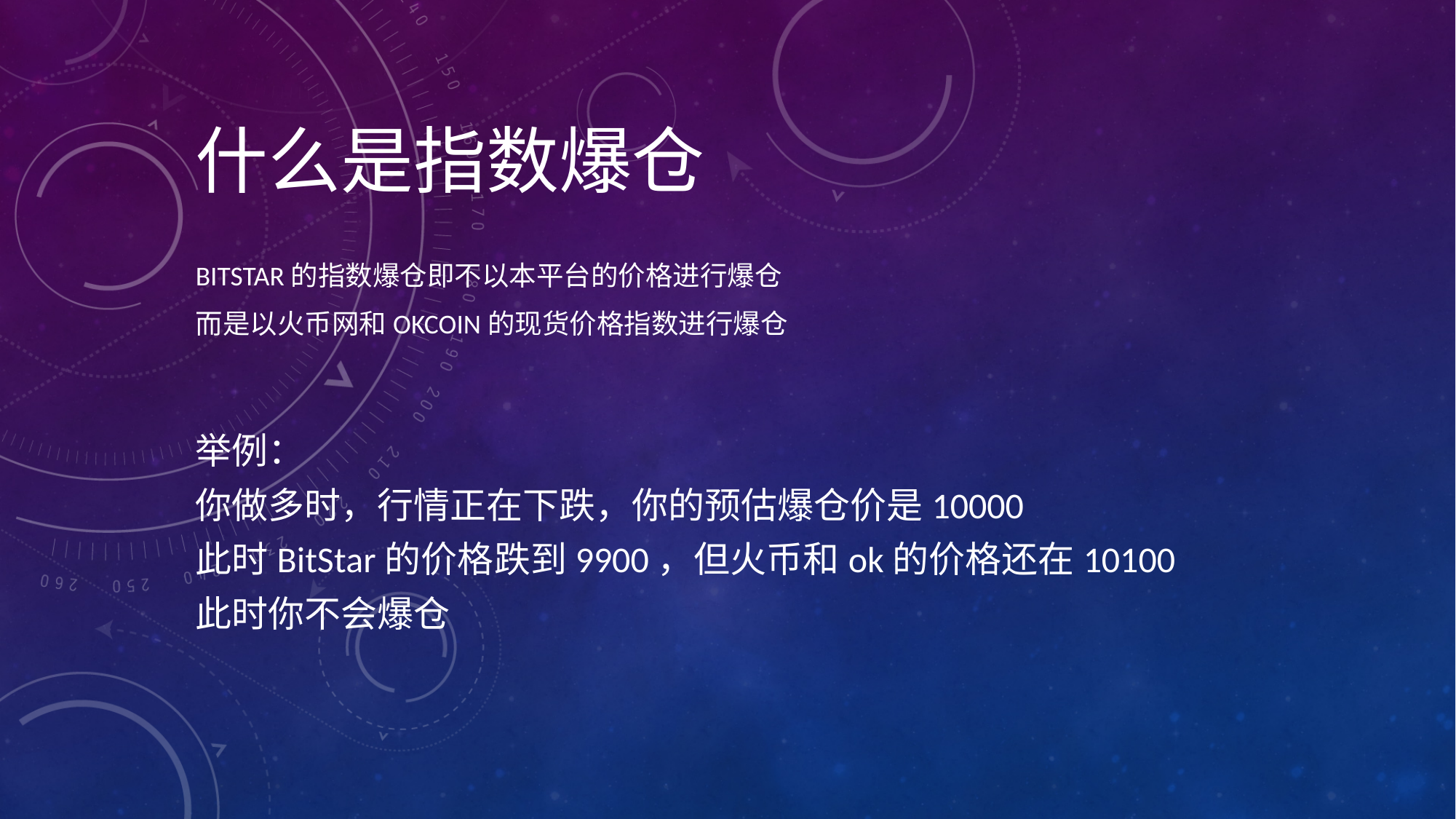

# 什么是指数爆仓
BitStar的指数爆仓即不以本平台的价格进行爆仓
而是以火币网和okcoin的现货价格指数进行爆仓
举例：
你做多时，行情正在下跌，你的预估爆仓价是10000
此时BitStar的价格跌到9900，但火币和ok的价格还在10100
此时你不会爆仓